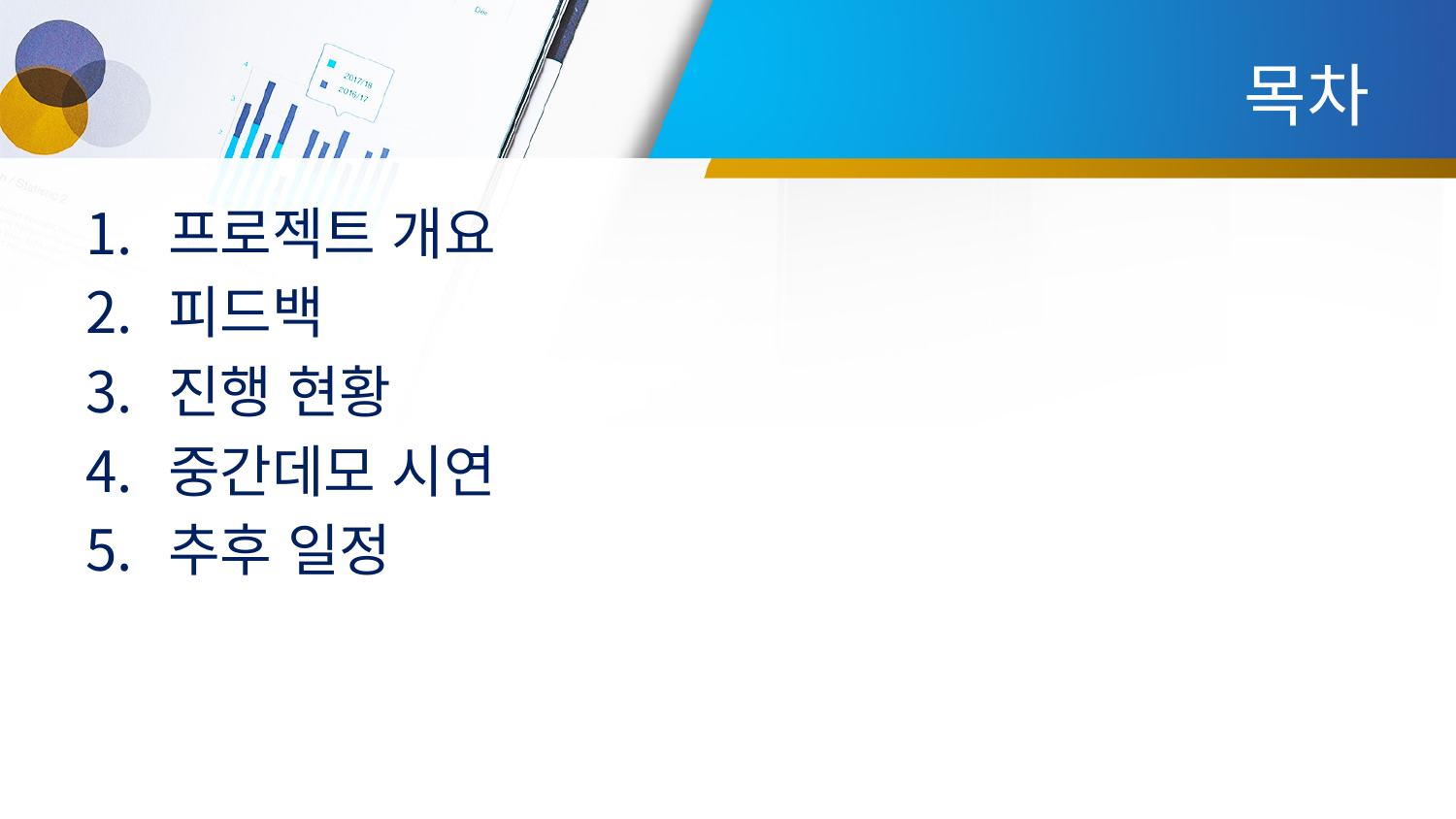

# 목차
프로젝트 개요
피드백
진행 현황
중간데모 시연
추후 일정